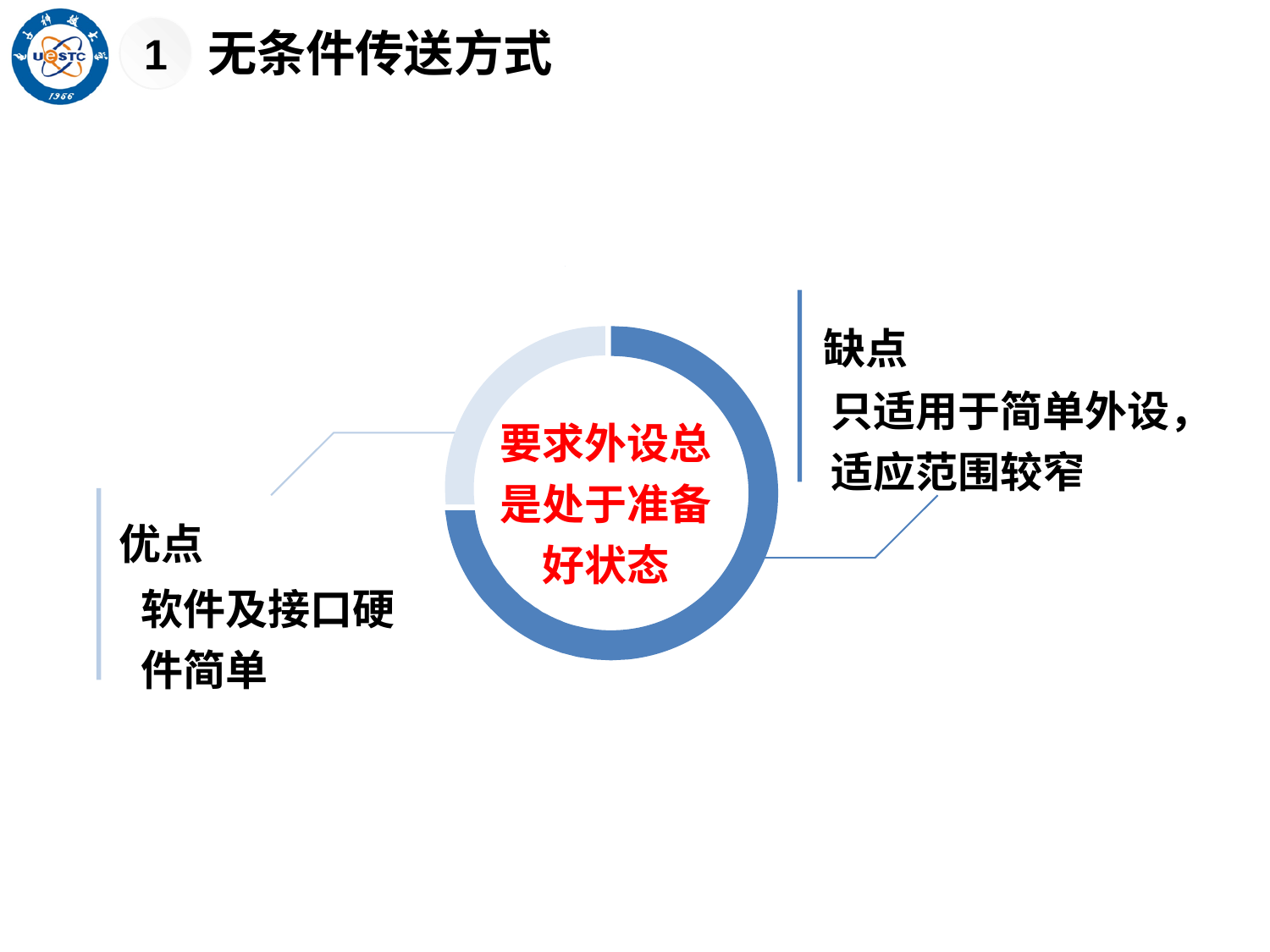

1
无条件传送方式

缺点

只适用于简单外设，适应范围较窄
要求外设总是处于准备好状态

优点
软件及接口硬件简单